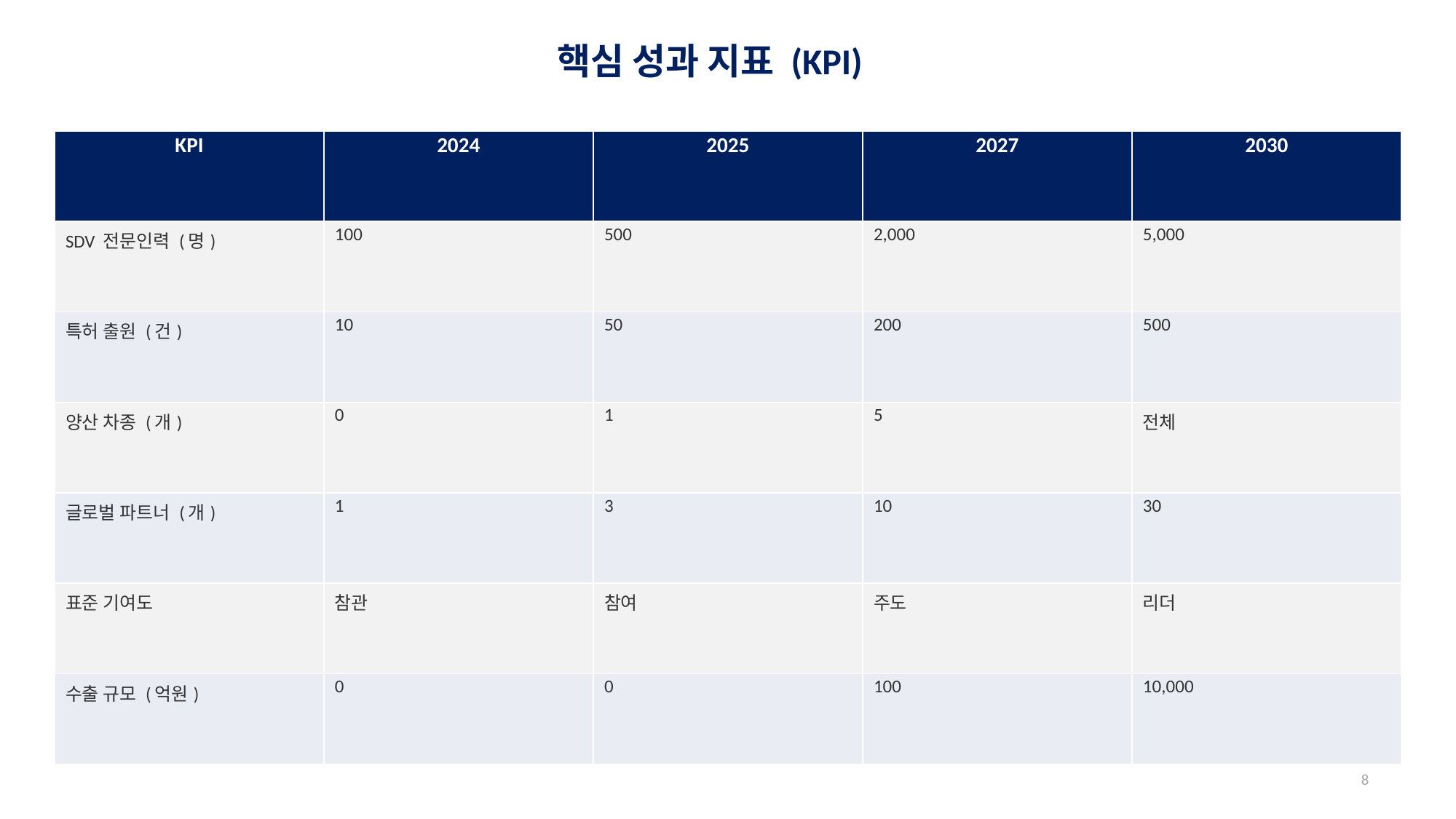

핵심 성과 지표 (KPI)
#
| KPI | 2024 | 2025 | 2027 | 2030 |
| --- | --- | --- | --- | --- |
| SDV 전문인력 (명) | 100 | 500 | 2,000 | 5,000 |
| 특허 출원 (건) | 10 | 50 | 200 | 500 |
| 양산 차종 (개) | 0 | 1 | 5 | 전체 |
| 글로벌 파트너 (개) | 1 | 3 | 10 | 30 |
| 표준 기여도 | 참관 | 참여 | 주도 | 리더 |
| 수출 규모 (억원) | 0 | 0 | 100 | 10,000 |
8